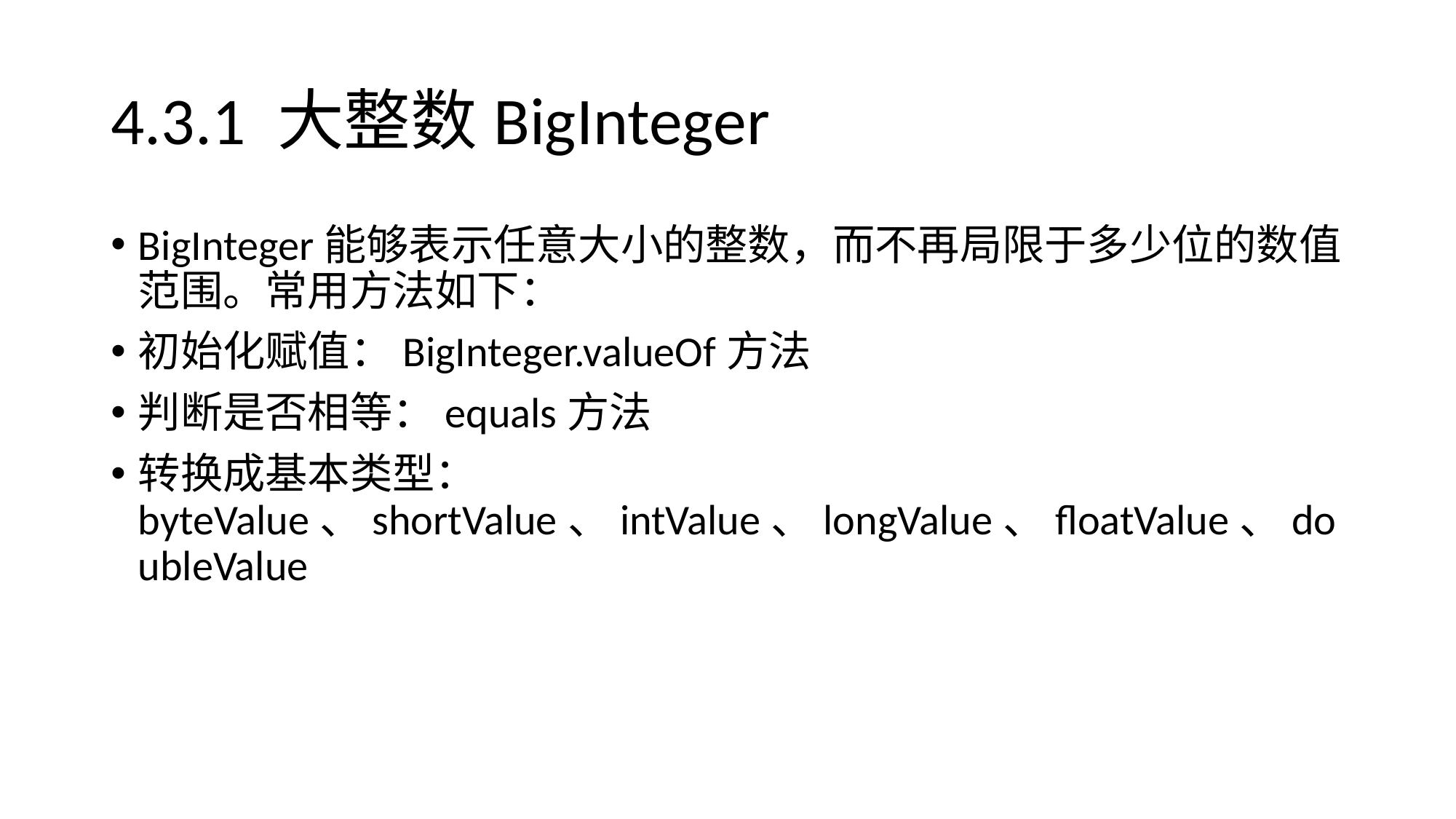

# 4.3.1 大整数BigInteger
BigInteger能够表示任意大小的整数，而不再局限于多少位的数值范围。常用方法如下：
初始化赋值：BigInteger.valueOf方法
判断是否相等：equals方法
转换成基本类型：byteValue、shortValue、intValue、longValue、floatValue、doubleValue